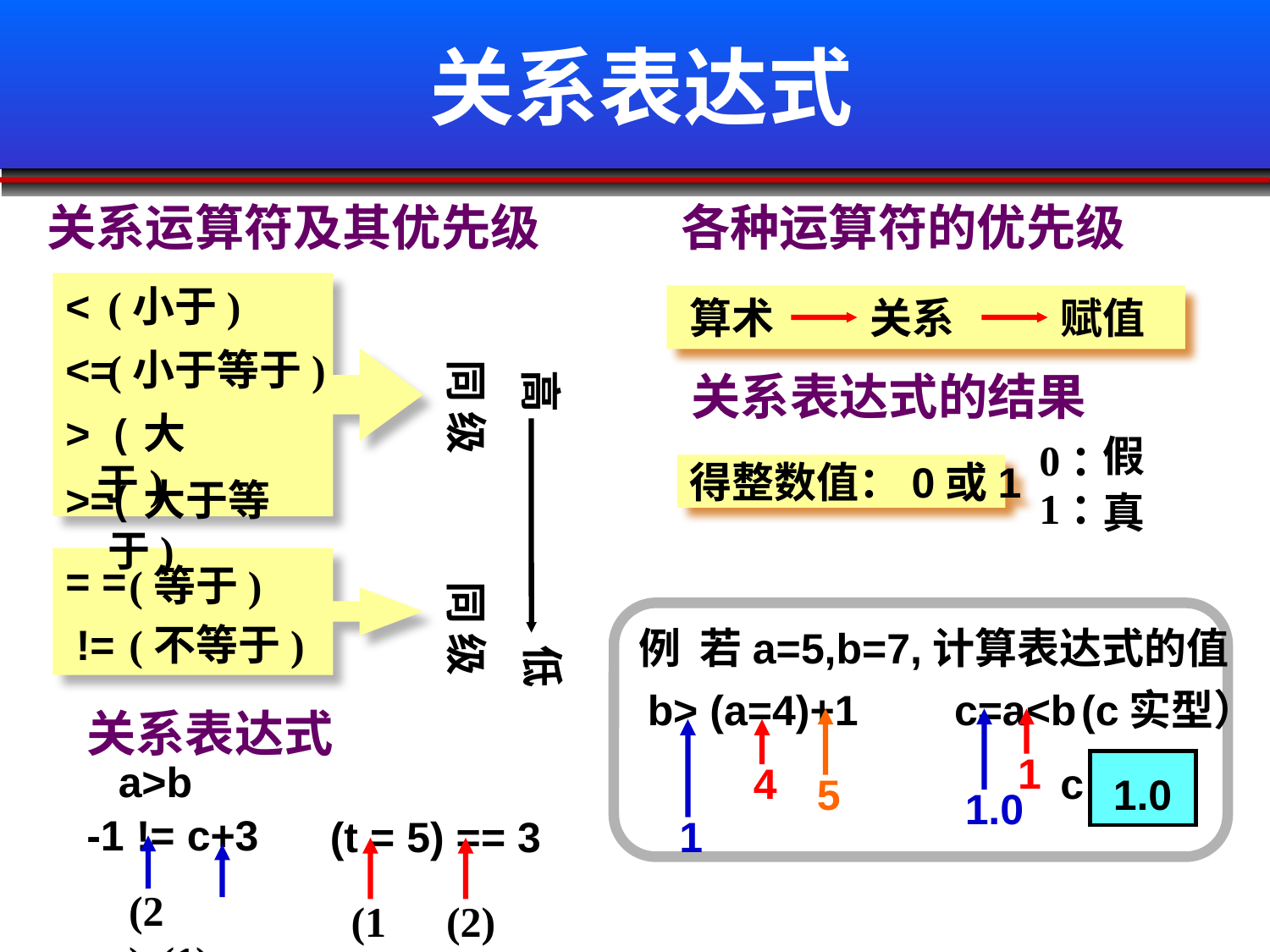

# 关系表达式
  关系运算符及其优先级
 各种运算符的优先级

<
(小于)

算术
关系
赋值

<=
(小于等于)
同 级
高
 关系表达式的结果
>
 (大于)

假
0：
得整数值：0或1
>=
(大于等于)
1：
真

= =
(等于)
同 级
例  若a=5,b=7,计算表达式的值
!=
 (不等于)
低
b> (a=4)+1
c=a<b
(c实型）
  关系表达式

1
a>b
4
c

5
1.0
1.0
-1 != c+3
(t = 5) == 3
1

(2)
    (1)
(1)
(2)